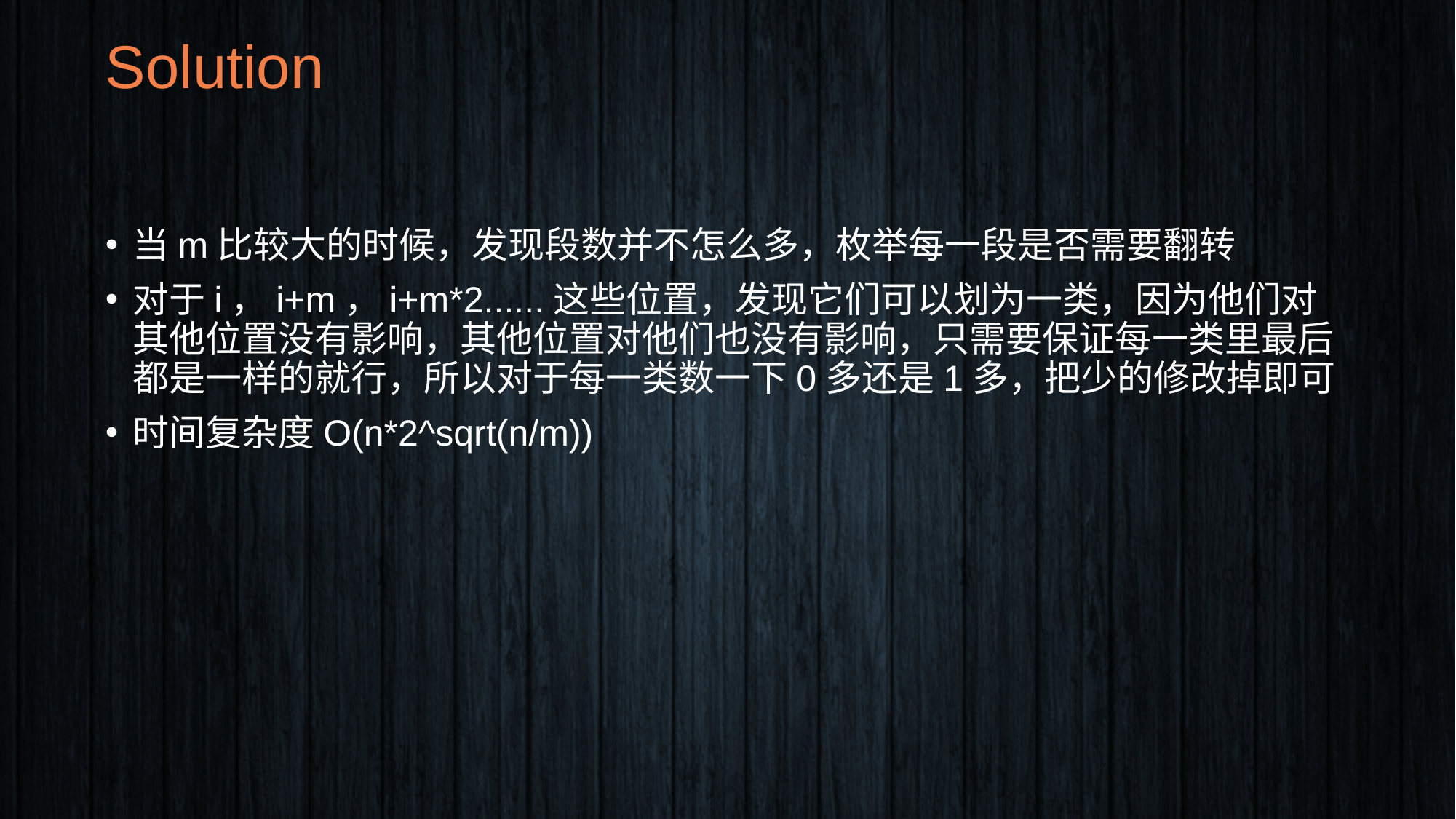

# Solution
当m比较大的时候，发现段数并不怎么多，枚举每一段是否需要翻转
对于i，i+m，i+m*2......这些位置，发现它们可以划为一类，因为他们对其他位置没有影响，其他位置对他们也没有影响，只需要保证每一类里最后都是一样的就行，所以对于每一类数一下0多还是1多，把少的修改掉即可
时间复杂度O(n*2^sqrt(n/m))